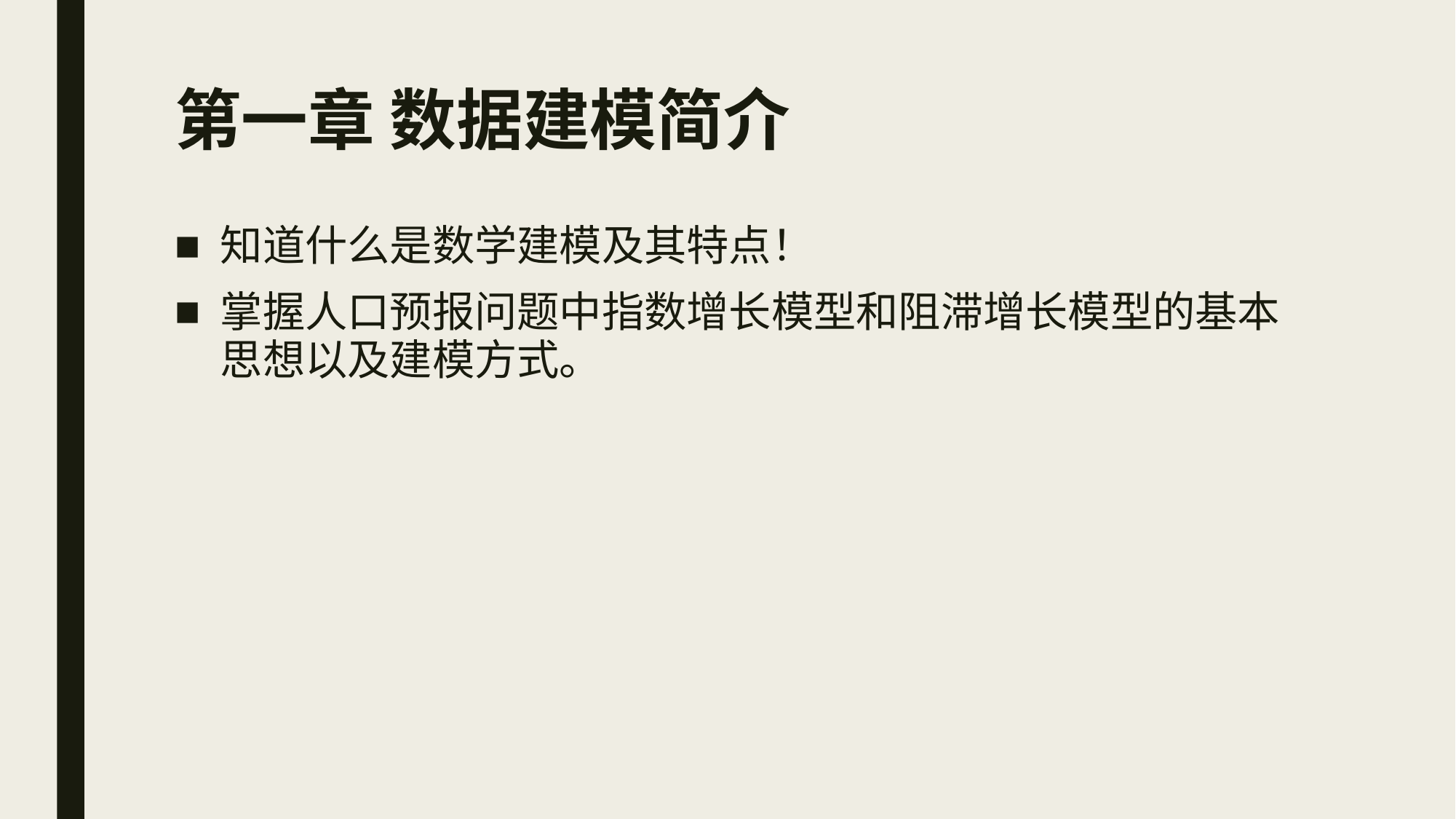

# 第一章 数据建模简介
知道什么是数学建模及其特点！
掌握人口预报问题中指数增长模型和阻滞增长模型的基本思想以及建模方式。